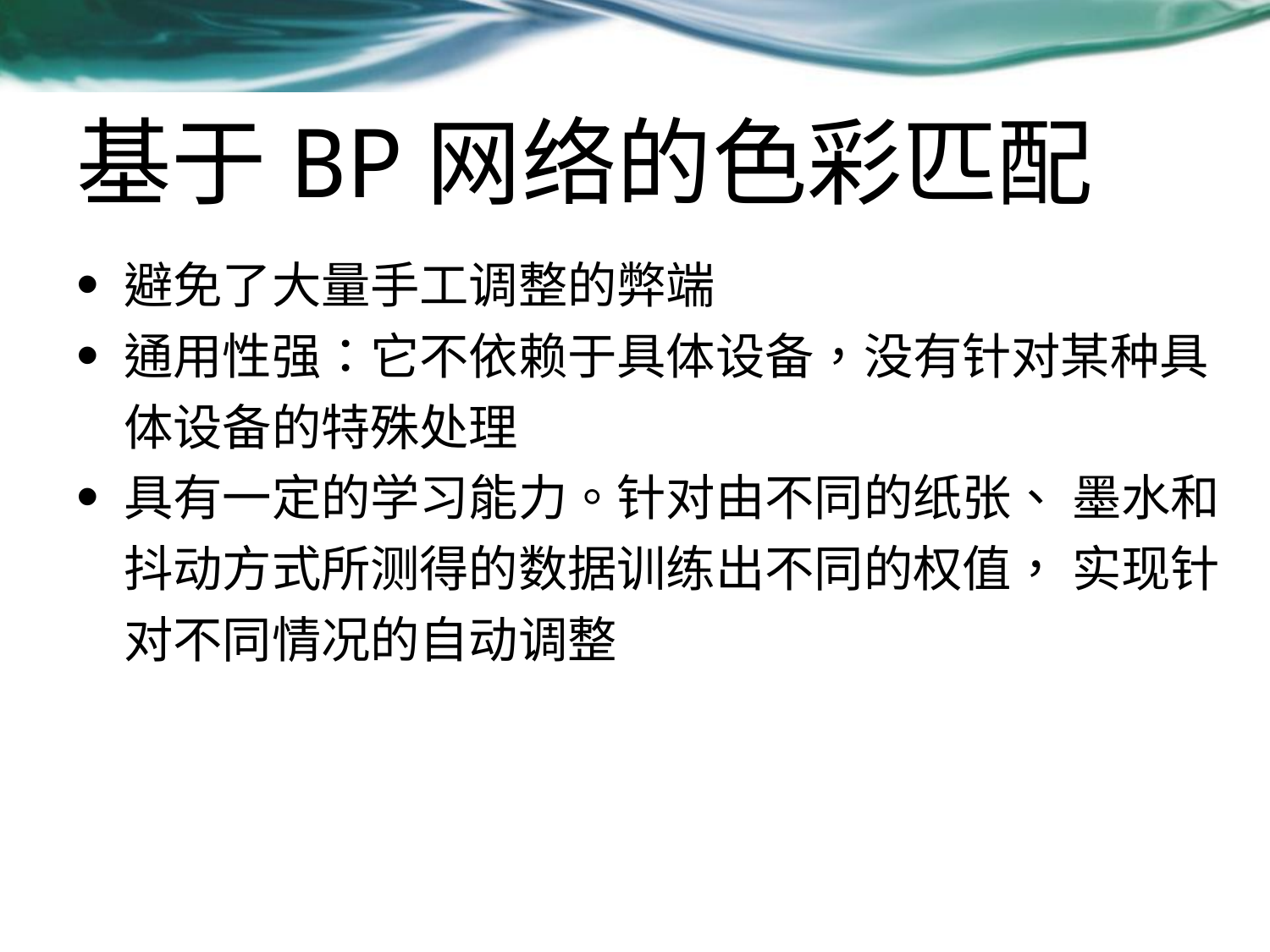

# 基于BP网络的色彩匹配
避免了大量手工调整的弊端
通用性强：它不依赖于具体设备，没有针对某种具体设备的特殊处理
具有一定的学习能力。针对由不同的纸张、 墨水和抖动方式所测得的数据训练出不同的权值， 实现针对不同情况的自动调整